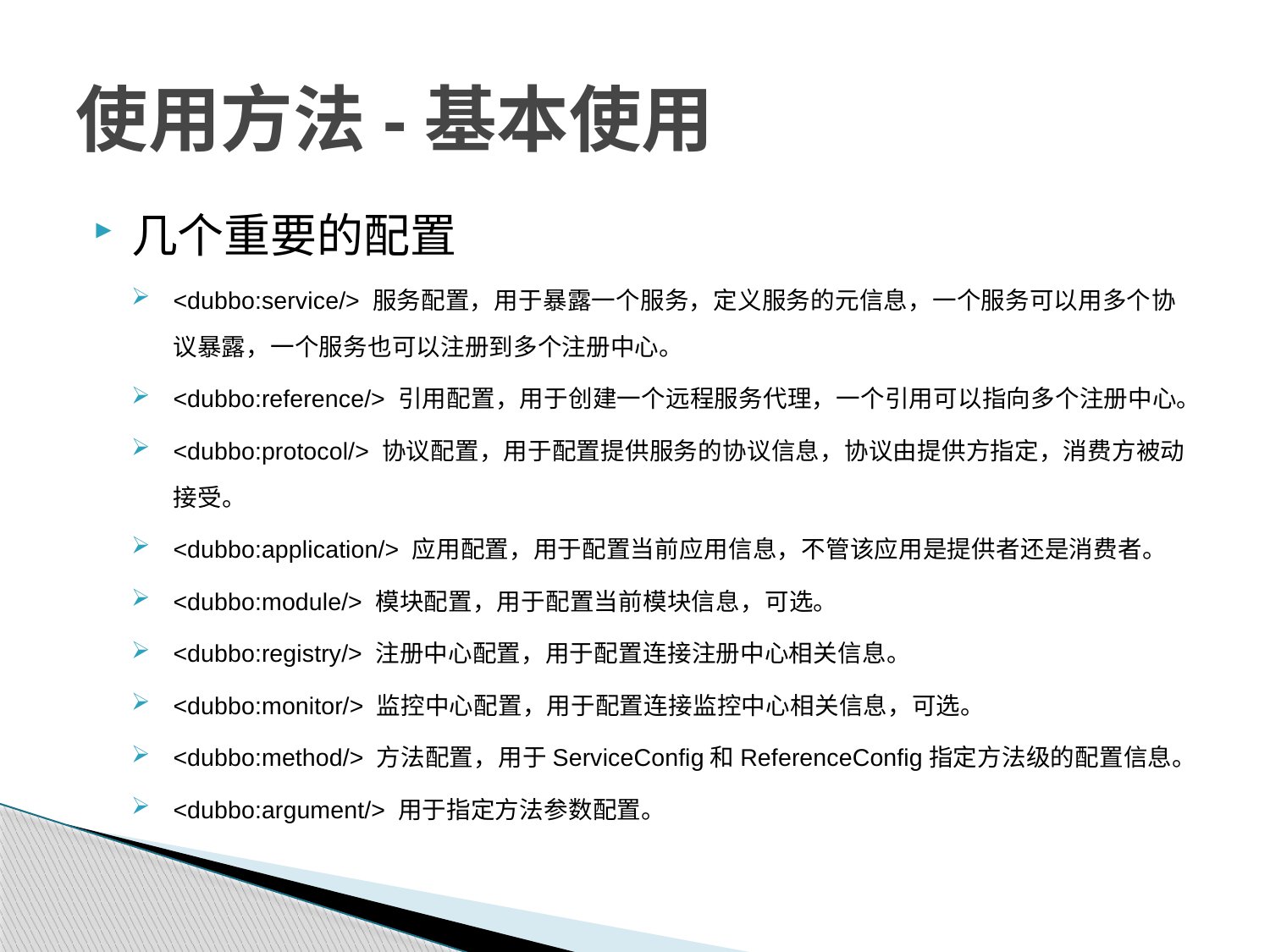

# 使用方法-基本使用
几个重要的配置
<dubbo:service/> 服务配置，用于暴露一个服务，定义服务的元信息，一个服务可以用多个协议暴露，一个服务也可以注册到多个注册中心。
<dubbo:reference/> 引用配置，用于创建一个远程服务代理，一个引用可以指向多个注册中心。
<dubbo:protocol/> 协议配置，用于配置提供服务的协议信息，协议由提供方指定，消费方被动接受。
<dubbo:application/> 应用配置，用于配置当前应用信息，不管该应用是提供者还是消费者。
<dubbo:module/> 模块配置，用于配置当前模块信息，可选。
<dubbo:registry/> 注册中心配置，用于配置连接注册中心相关信息。
<dubbo:monitor/> 监控中心配置，用于配置连接监控中心相关信息，可选。
<dubbo:method/> 方法配置，用于ServiceConfig和ReferenceConfig指定方法级的配置信息。
<dubbo:argument/> 用于指定方法参数配置。